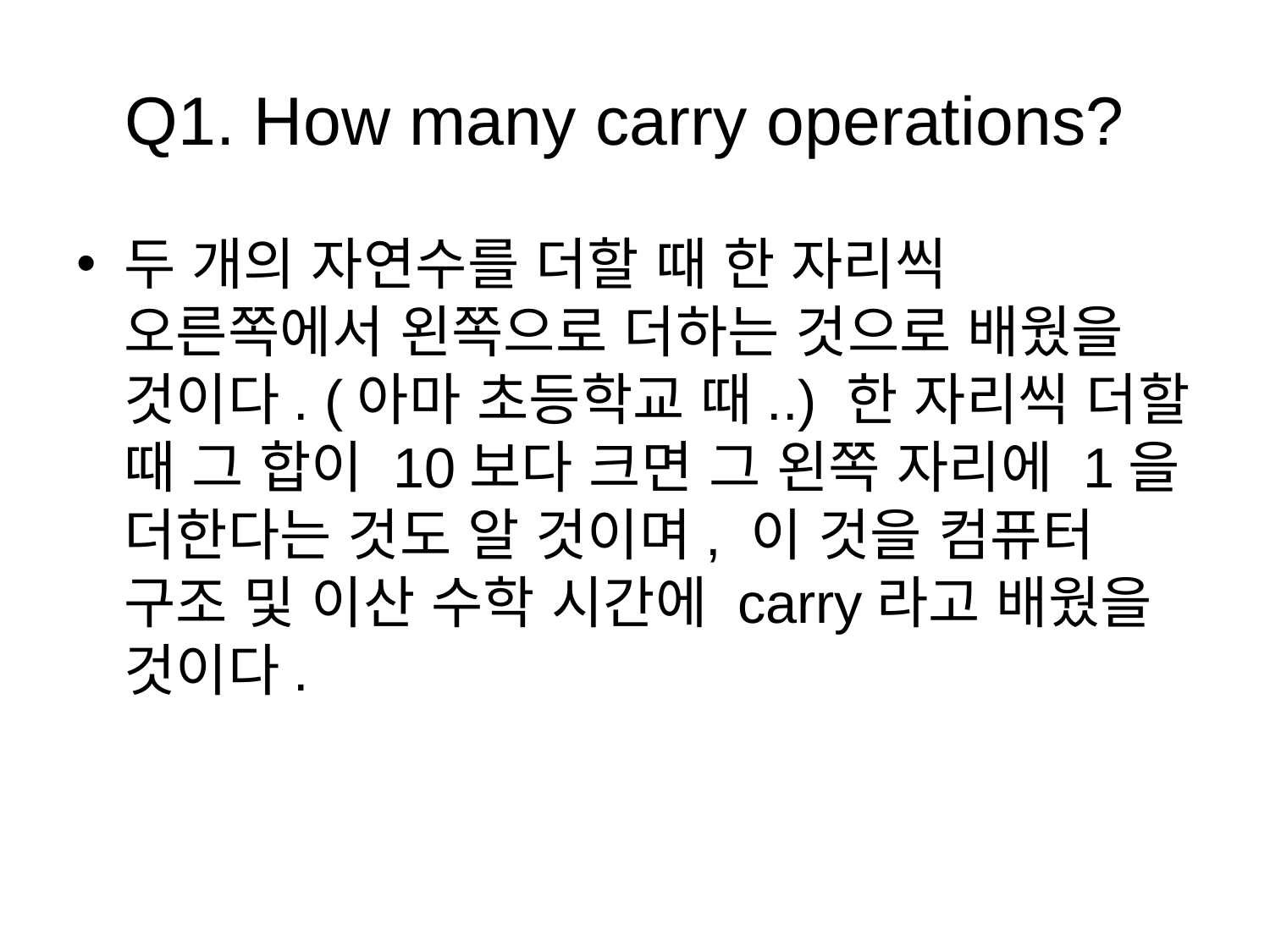

# Q1. How many carry operations?
두 개의 자연수를 더할 때 한 자리씩 오른쪽에서 왼쪽으로 더하는 것으로 배웠을 것이다. (아마 초등학교 때..) 한 자리씩 더할 때 그 합이 10보다 크면 그 왼쪽 자리에 1을 더한다는 것도 알 것이며, 이 것을 컴퓨터 구조 및 이산 수학 시간에 carry라고 배웠을 것이다.